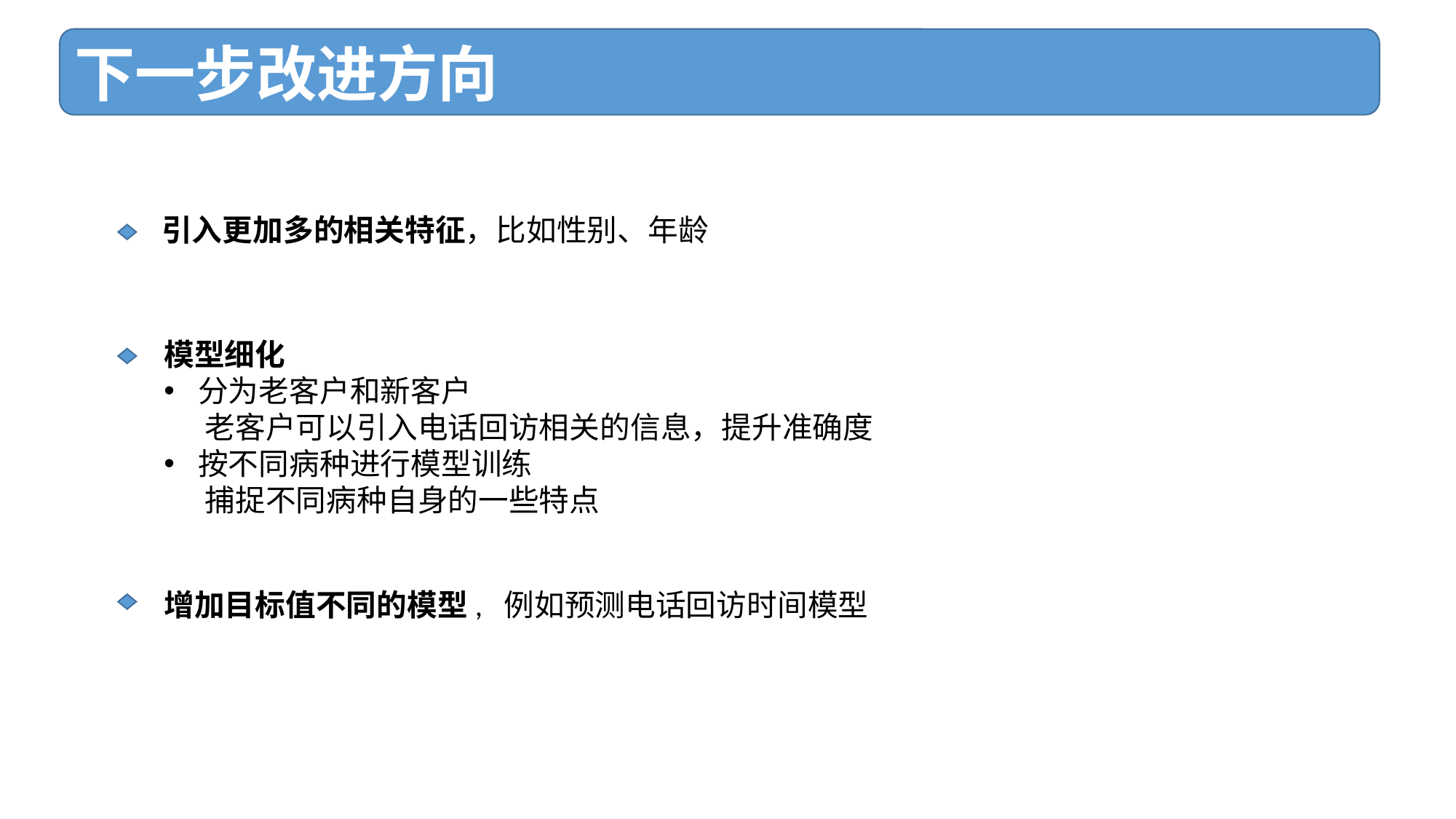

下一步改进方向
引入更加多的相关特征，比如性别、年龄

模型细化
分为老客户和新客户
     老客户可以引入电话回访相关的信息，提升准确度
按不同病种进行模型训练
     捕捉不同病种自身的一些特点

增加目标值不同的模型,  例如预测电话回访时间模型